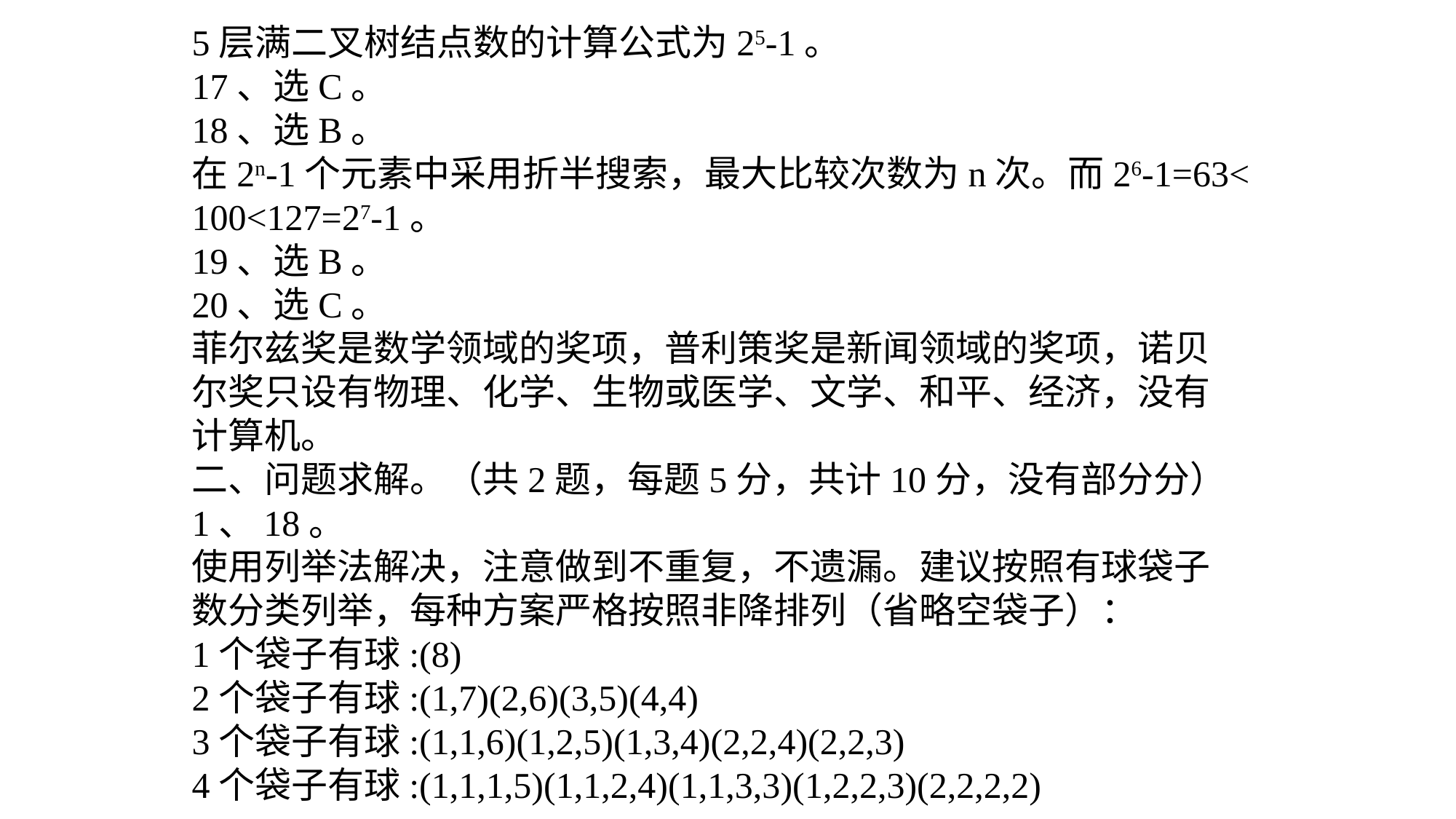

5层满二叉树结点数的计算公式为25-1。
17、选C。
18、选B。
在2n-1个元素中采用折半搜索，最大比较次数为n次。而26-1=63<
100<127=27-1。
19、选B。
20、选C。
菲尔兹奖是数学领域的奖项，普利策奖是新闻领域的奖项，诺贝
尔奖只设有物理、化学、生物或医学、文学、和平、经济，没有
计算机。
二、问题求解。（共2题，每题5分，共计10分，没有部分分）
1、18。
使用列举法解决，注意做到不重复，不遗漏。建议按照有球袋子
数分类列举，每种方案严格按照非降排列（省略空袋子）：
1个袋子有球:(8)
2个袋子有球:(1,7)(2,6)(3,5)(4,4)
3个袋子有球:(1,1,6)(1,2,5)(1,3,4)(2,2,4)(2,2,3)
4个袋子有球:(1,1,1,5)(1,1,2,4)(1,1,3,3)(1,2,2,3)(2,2,2,2)